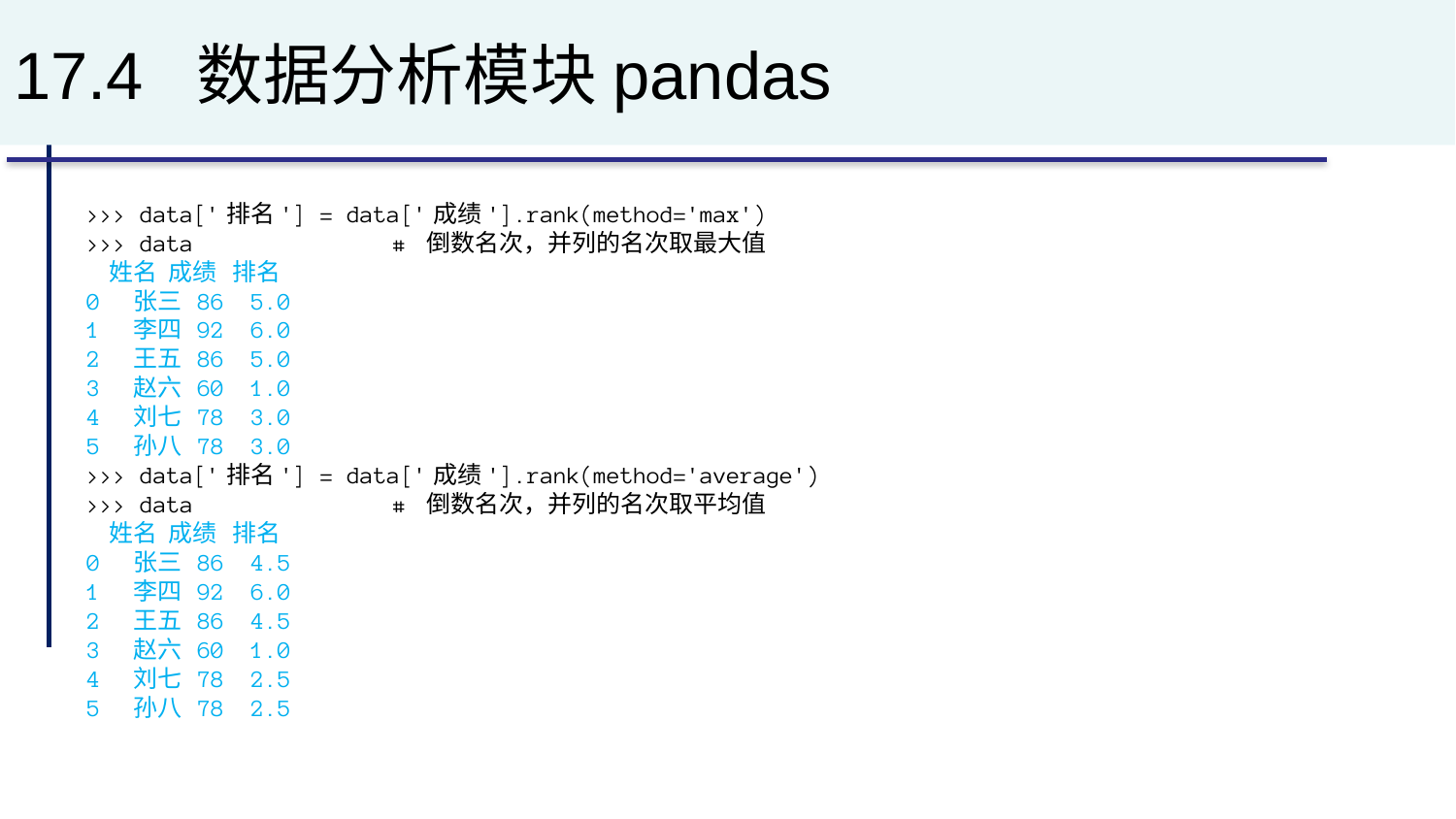

# 17.4  数据分析模块pandas
>>> data['排名'] = data['成绩'].rank(method='max')
>>> data               # 倒数名次，并列的名次取最大值
   姓名  成绩   排名
0  张三  86  5.0
1  李四  92  6.0
2  王五  86  5.0
3  赵六  60  1.0
4  刘七  78  3.0
5  孙八  78  3.0
>>> data['排名'] = data['成绩'].rank(method='average')
>>> data               # 倒数名次，并列的名次取平均值
   姓名  成绩   排名
0  张三  86  4.5
1  李四  92  6.0
2  王五  86  4.5
3  赵六  60  1.0
4  刘七  78  2.5
5  孙八  78  2.5